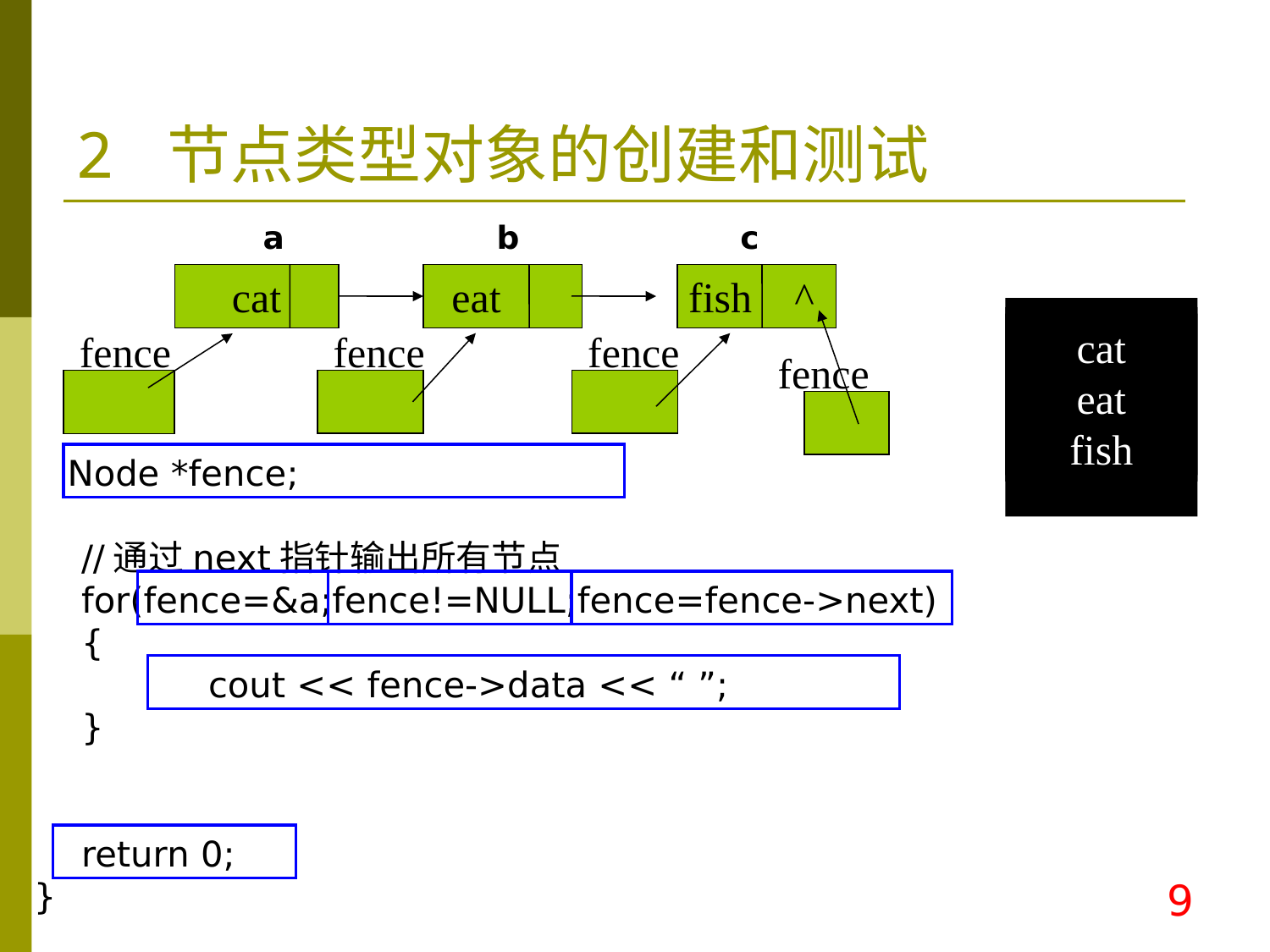

2 节点类型对象的创建和测试
a
b
c
cat

eat

fish    ^

cat

cat
eat

cat
eat
fish
fence

fence

fence

fence

   Node *fence;

	//通过next指针输出所有节点
	for(fence=&a;fence!=NULL;fence=fence->next)
	{
		cout << fence->data << “ ”;
	}

	return 0;
}

9